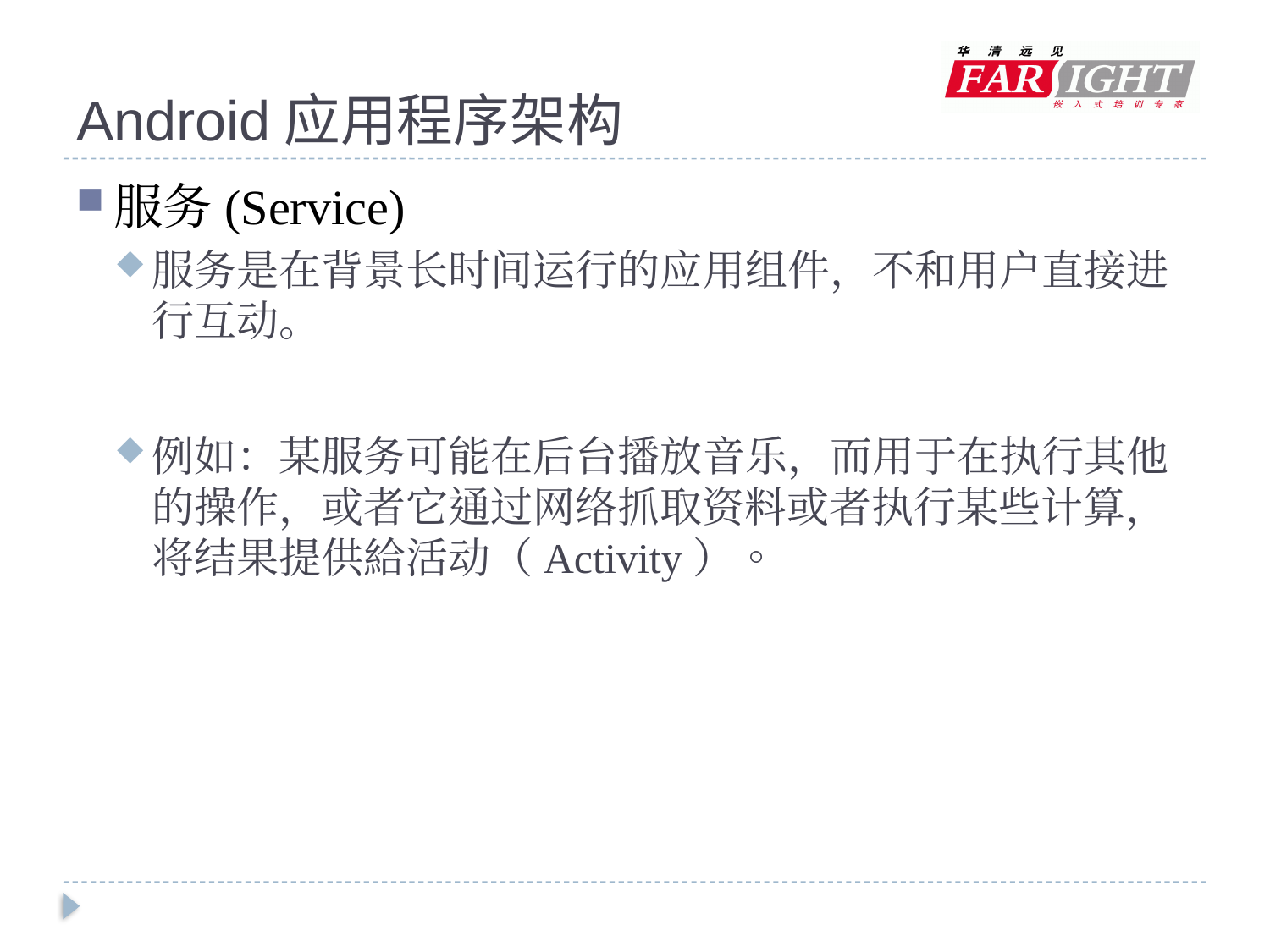

# Android应用程序架构
服务(Service)
服务是在背景长时间运行的应用组件，不和用户直接进行互动。

例如：某服务可能在后台播放音乐，而用于在执行其他的操作，或者它通过网络抓取资料或者执行某些计算，将结果提供給活动（Activity）。